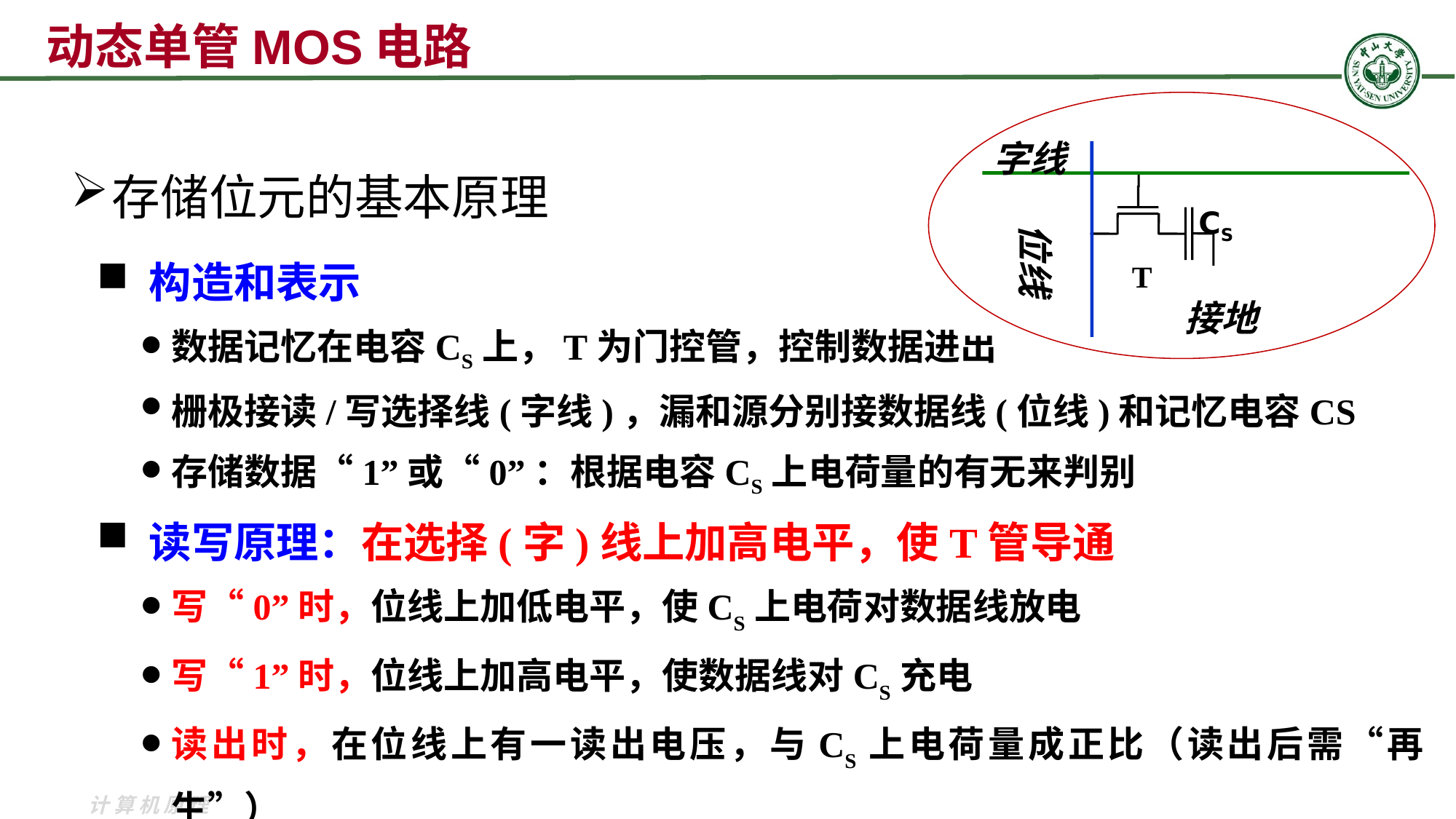

# 动态单管MOS电路

字线

位线
接地

CS
T
存储位元的基本原理
 构造和表示
数据记忆在电容CS上，T为门控管，控制数据进出
栅极接读/写选择线(字线)，漏和源分别接数据线(位线)和记忆电容CS
存储数据“1”或“0”：根据电容CS上电荷量的有无来判别
 读写原理：在选择(字)线上加高电平，使T管导通
写“0”时，位线上加低电平，使CS上电荷对数据线放电
写“1”时，位线上加高电平，使数据线对CS充电
读出时，在位线上有一读出电压，与CS上电荷量成正比（读出后需“再生”）